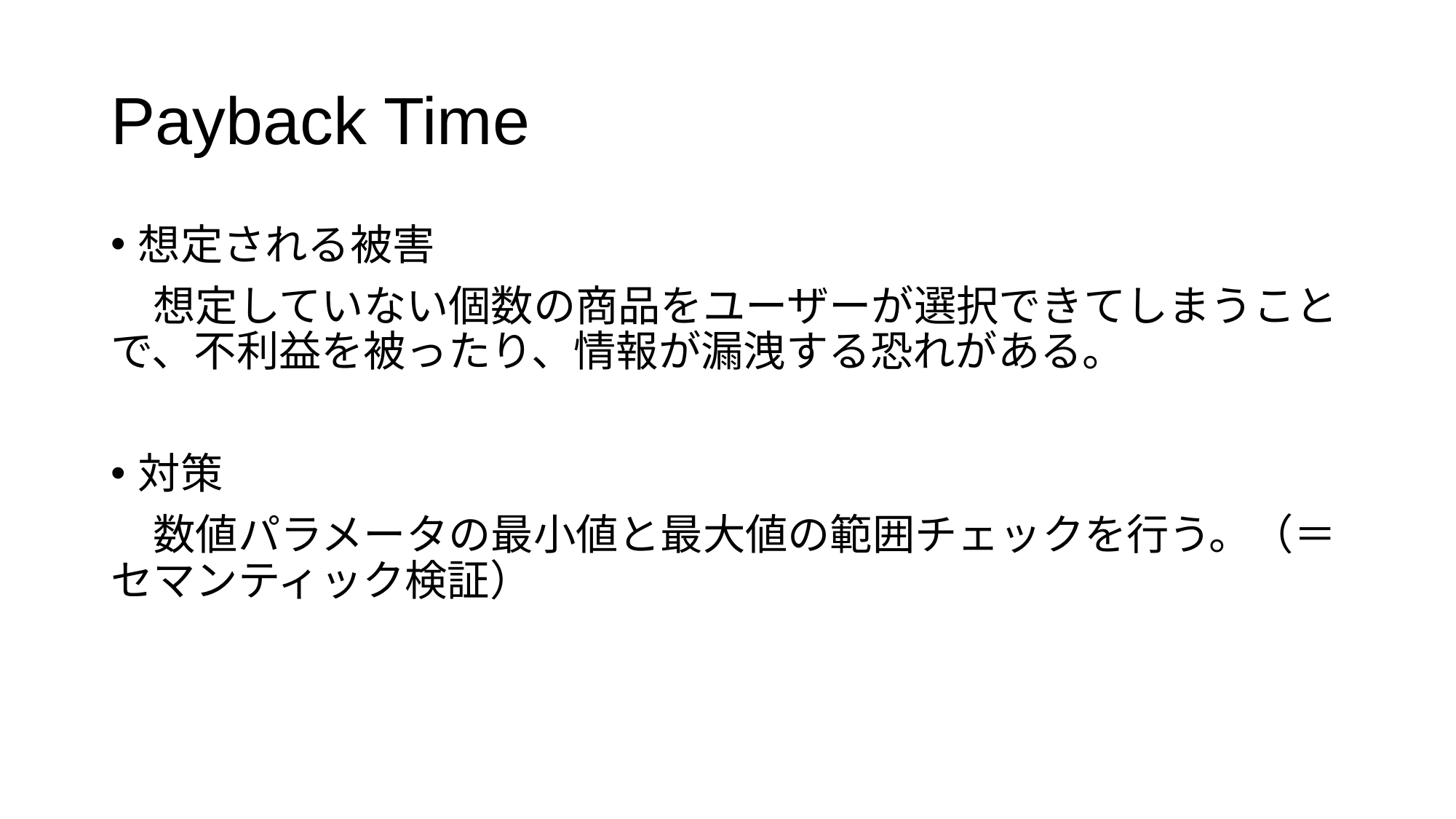

# Payback Time
想定される被害
　想定していない個数の商品をユーザーが選択できてしまうことで、不利益を被ったり、情報が漏洩する恐れがある。

対策
　数値パラメータの最小値と最大値の範囲チェックを行う。（＝セマンティック検証）